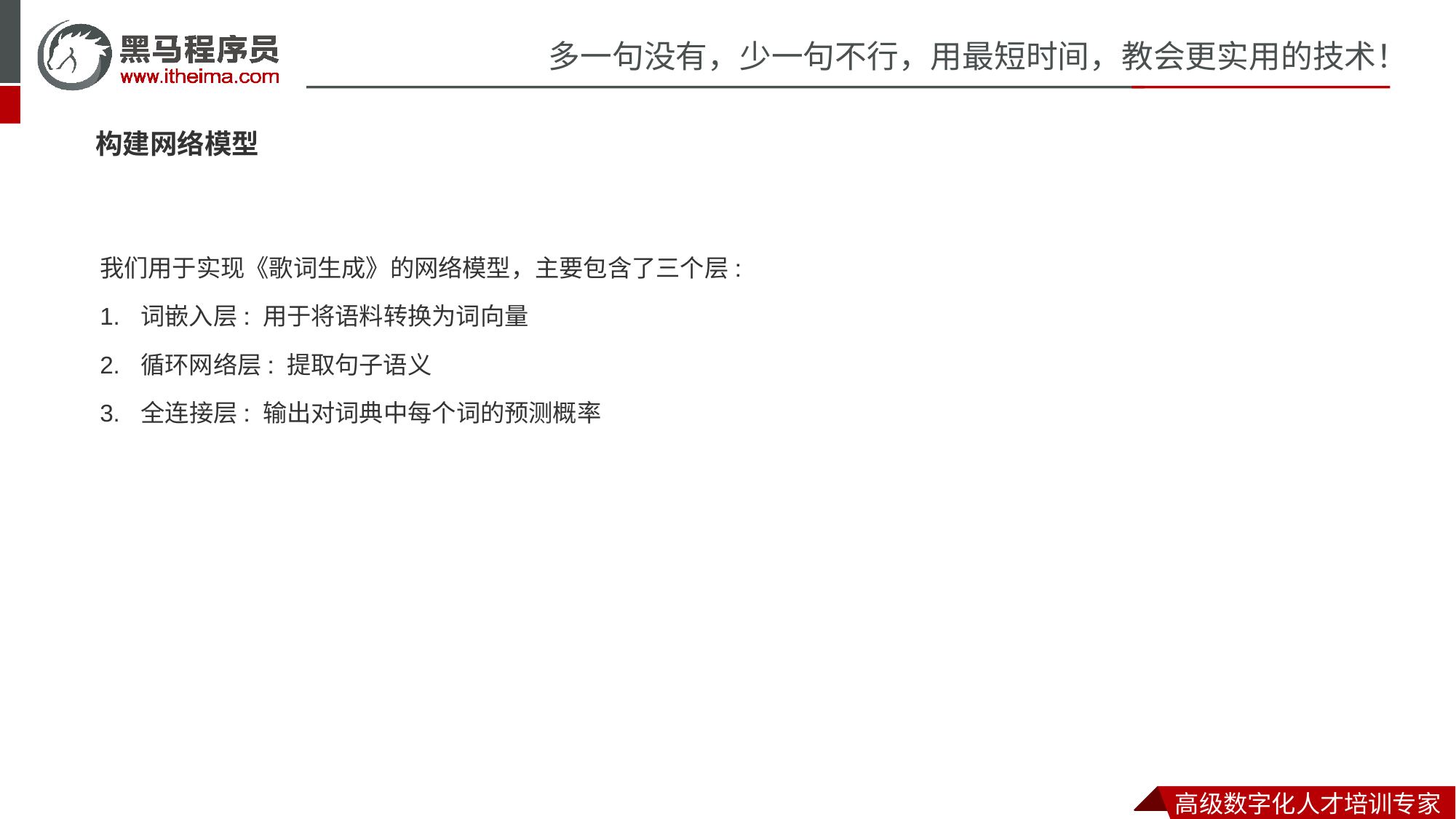

构建网络模型
我们用于实现《歌词生成》的网络模型，主要包含了三个层:
词嵌入层: 用于将语料转换为词向量
循环网络层: 提取句子语义
全连接层: 输出对词典中每个词的预测概率